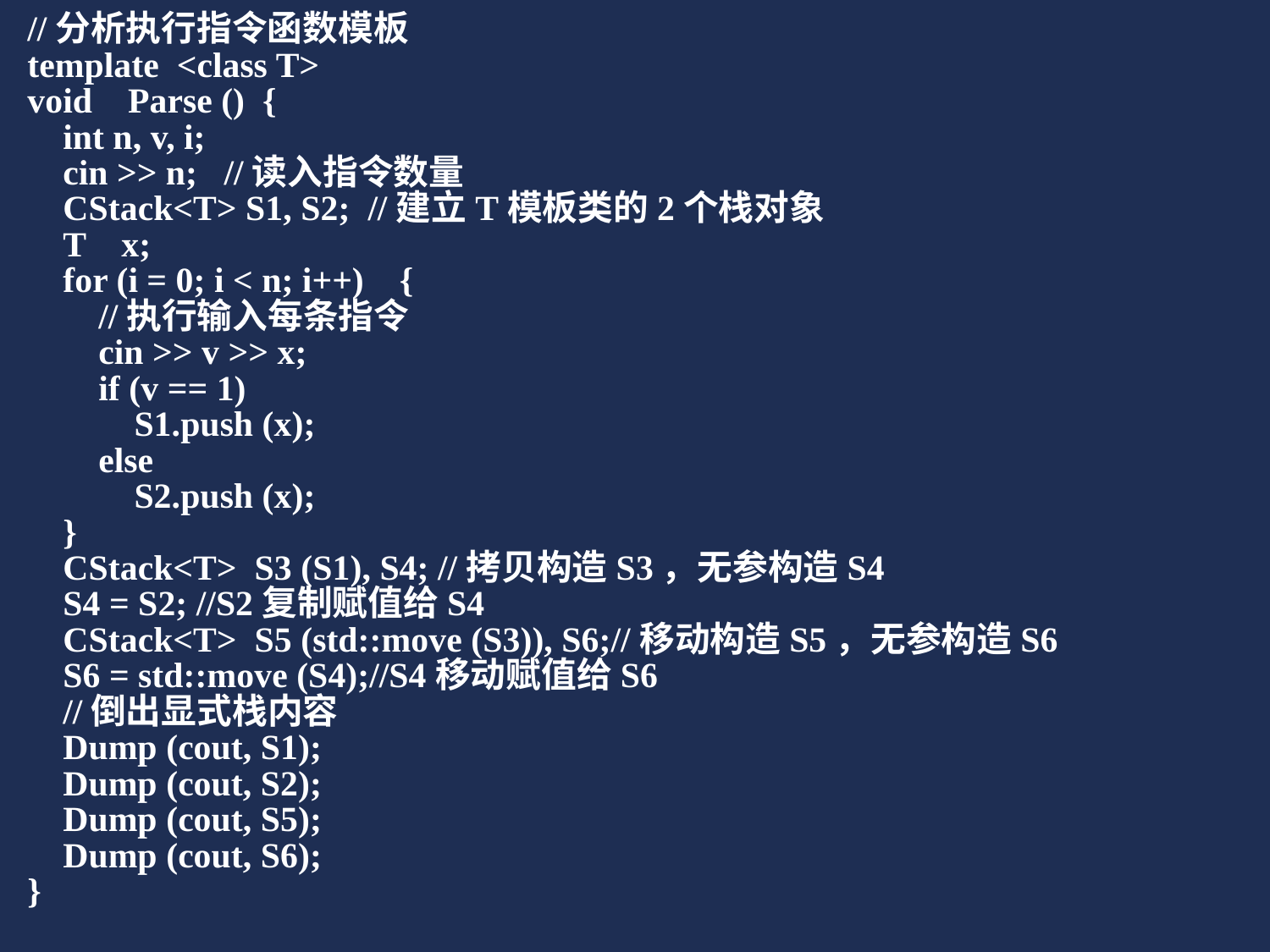

//分析执行指令函数模板
template  <class T>
void    Parse ()  {
    int n, v, i;
    cin >> n;   //读入指令数量
    CStack<T> S1, S2;  //建立T模板类的2个栈对象
    T    x;
    for (i = 0; i < n; i++)    {
        //执行输入每条指令
        cin >> v >> x;
        if (v == 1)
            S1.push (x);
        else
            S2.push (x);
    }
    CStack<T>  S3 (S1), S4; //拷贝构造S3，无参构造S4
    S4 = S2; //S2复制赋值给S4
    CStack<T>  S5 (std::move (S3)), S6;//移动构造S5，无参构造S6
    S6 = std::move (S4);//S4移动赋值给S6
    //倒出显式栈内容
    Dump (cout, S1);
    Dump (cout, S2);
    Dump (cout, S5);
    Dump (cout, S6);
}